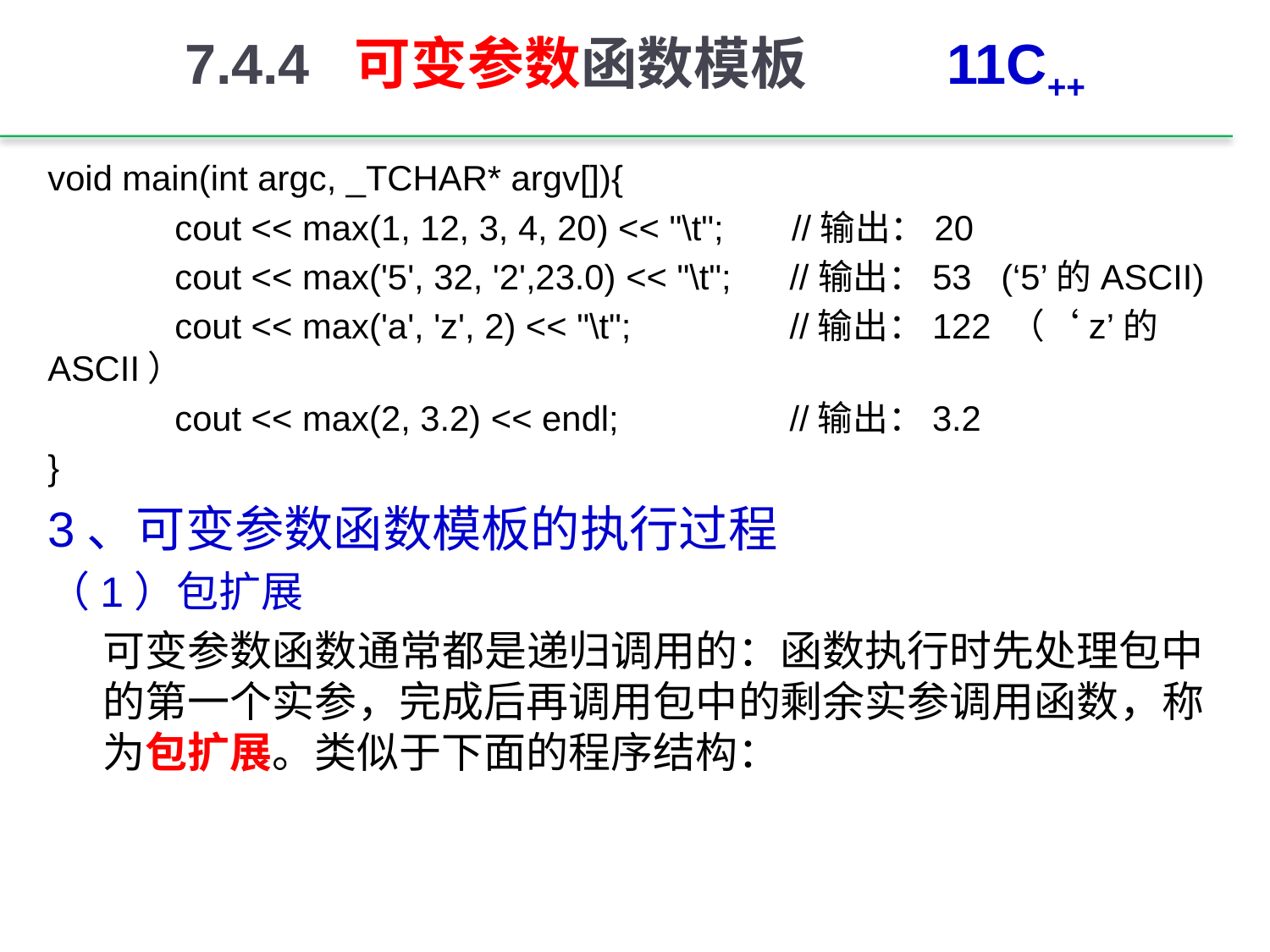

# 7.4.4  可变参数函数模板		11C++
void main(int argc, _TCHAR* argv[]){
	cout << max(1, 12, 3, 4, 20) << "\t";       //输出：20
	cout << max('5', 32, '2',23.0) << "\t";      //输出：53   (‘5’的ASCII)
	cout << max('a', 'z', 2) << "\t";	           //输出：122 （‘z’的ASCII）
	cout << max(2, 3.2) << endl; 	           //输出：3.2
}
3、可变参数函数模板的执行过程
（1）包扩展
可变参数函数通常都是递归调用的：函数执行时先处理包中的第一个实参，完成后再调用包中的剩余实参调用函数，称为包扩展。类似于下面的程序结构：